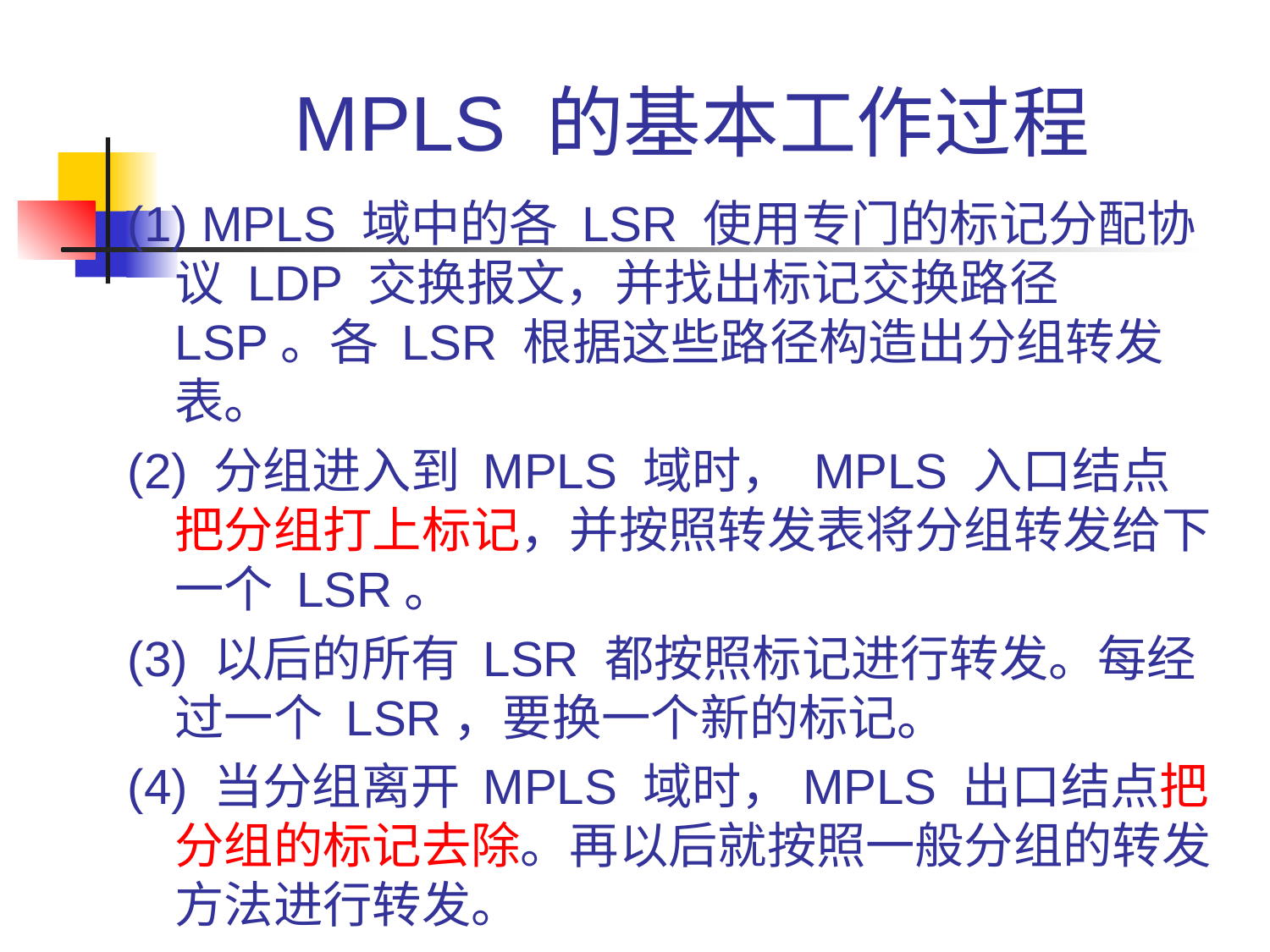

# MPLS 的基本工作过程
(1) MPLS 域中的各 LSR 使用专门的标记分配协议 LDP 交换报文，并找出标记交换路径LSP。各 LSR 根据这些路径构造出分组转发表。
(2) 分组进入到 MPLS 域时， MPLS 入口结点把分组打上标记，并按照转发表将分组转发给下一个 LSR。
(3) 以后的所有 LSR 都按照标记进行转发。每经过一个 LSR，要换一个新的标记。
(4) 当分组离开 MPLS 域时，MPLS 出口结点把分组的标记去除。再以后就按照一般分组的转发方法进行转发。